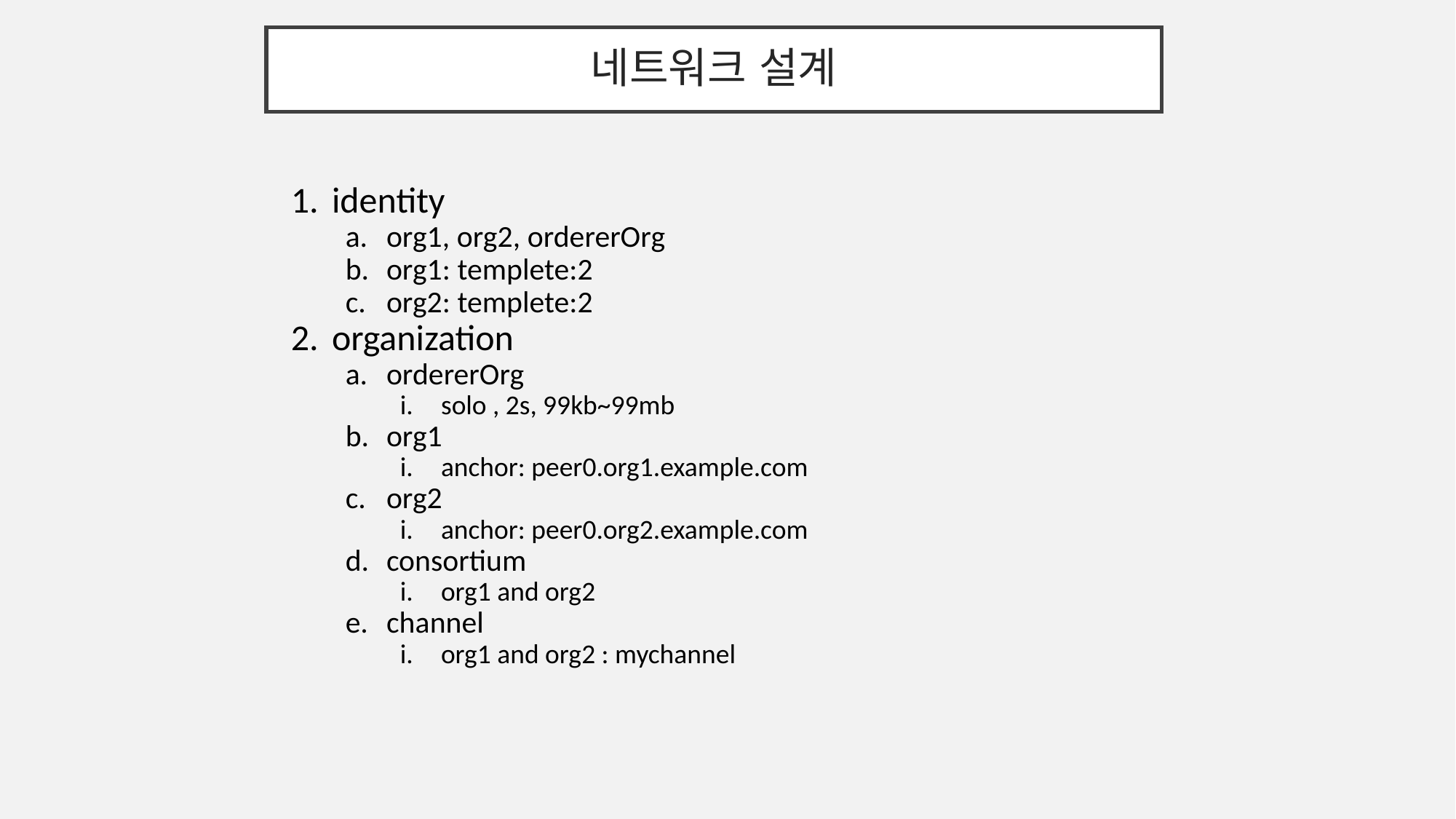

# 네트워크 설계
identity
org1, org2, ordererOrg
org1: templete:2
org2: templete:2
organization
ordererOrg
solo , 2s, 99kb~99mb
org1
anchor: peer0.org1.example.com
org2
anchor: peer0.org2.example.com
consortium
org1 and org2
channel
org1 and org2 : mychannel